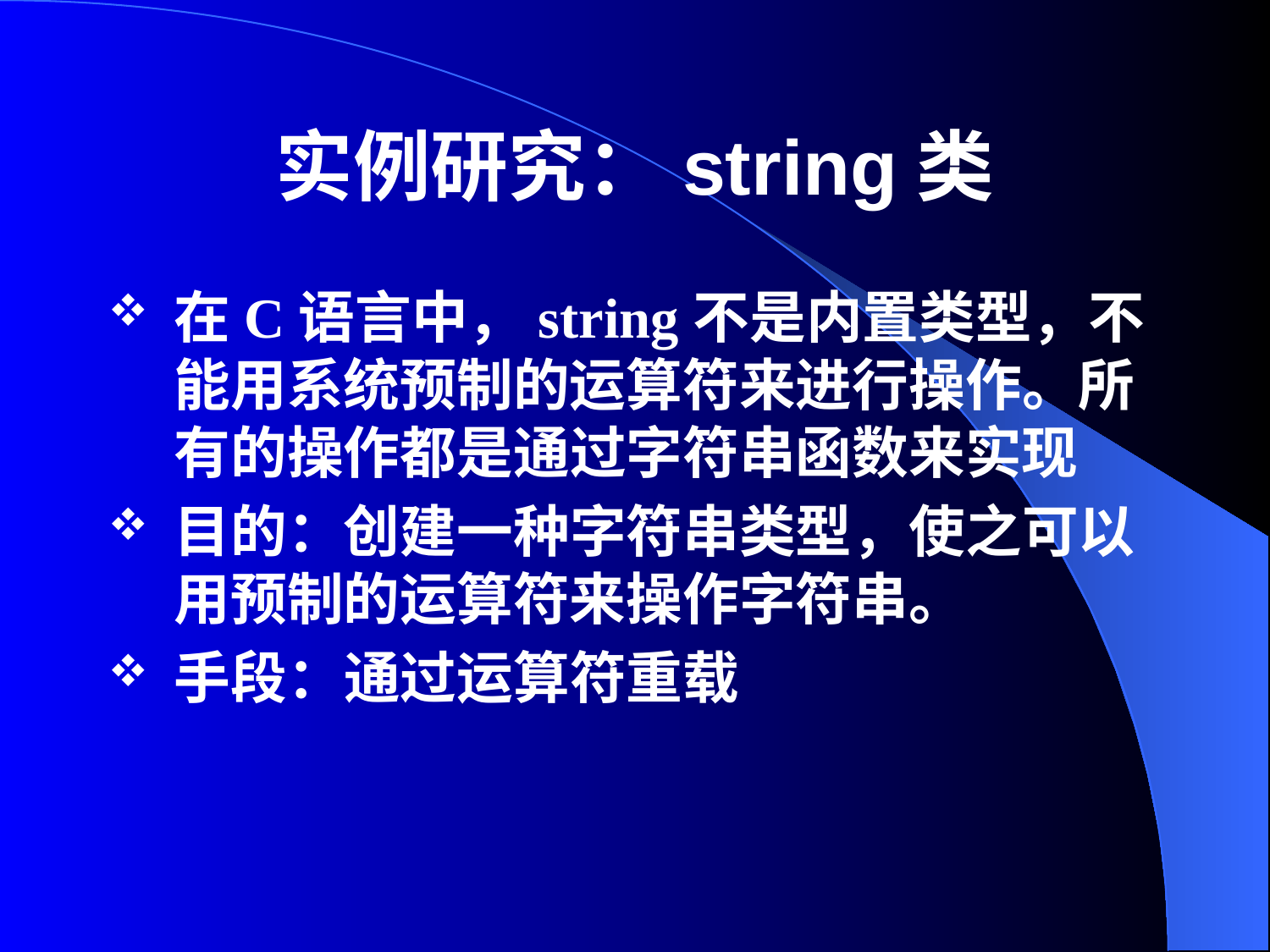

# 实例研究：string类
在C语言中，string不是内置类型，不能用系统预制的运算符来进行操作。所有的操作都是通过字符串函数来实现
目的：创建一种字符串类型，使之可以用预制的运算符来操作字符串。
手段：通过运算符重载